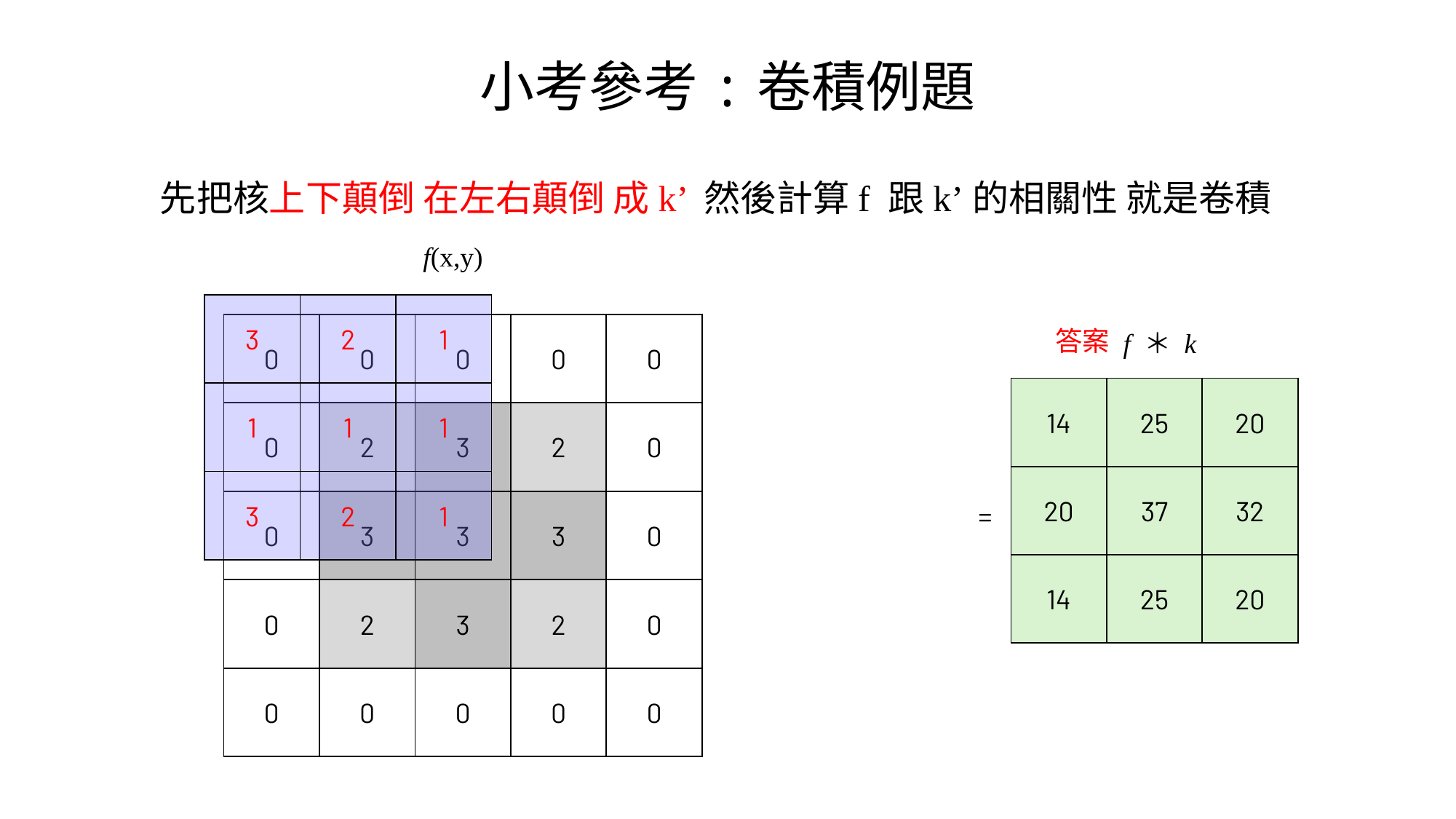

小考參考:卷積例題
先把核上下顛倒 在左右顛倒 成k’ 然後計算f 跟k’的相關性 就是卷積
f(x,y)
| 3 | 2 | 1 |
| --- | --- | --- |
| 1 | 1 | 1 |
| 3 | 2 | 1 |
| 0 | 0 | 0 | 0 | 0 |
| --- | --- | --- | --- | --- |
| 0 | 2 | 3 | 2 | 0 |
| 0 | 3 | 3 | 3 | 0 |
| 0 | 2 | 3 | 2 | 0 |
| 0 | 0 | 0 | 0 | 0 |
答案
f ＊ k
| 14 | 25 | 20 |
| --- | --- | --- |
| 20 | 37 | 32 |
| 14 | 25 | 20 |
=